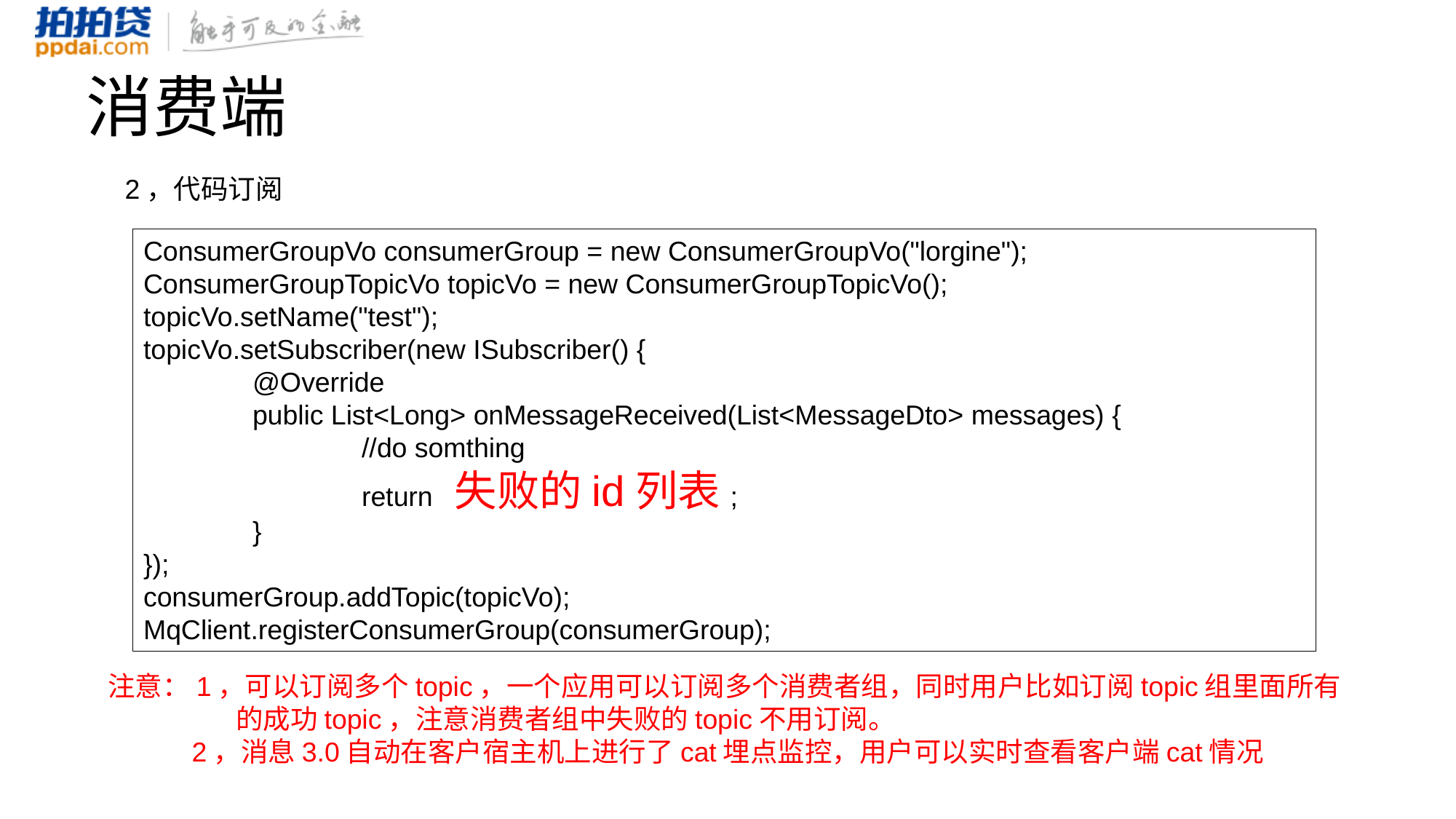

# 消费端
2，代码订阅
ConsumerGroupVo consumerGroup = new ConsumerGroupVo("lorgine");
ConsumerGroupTopicVo topicVo = new ConsumerGroupTopicVo();
topicVo.setName("test");
topicVo.setSubscriber(new ISubscriber() {
	@Override
	public List<Long> onMessageReceived(List<MessageDto> messages) {
	//do somthing
	return  失败的id列表;
	}
});
consumerGroup.addTopic(topicVo);
MqClient.registerConsumerGroup(consumerGroup);
注意：1，可以订阅多个topic，一个应用可以订阅多个消费者组，同时用户比如订阅topic组里面所有
	  的成功topic，注意消费者组中失败的topic不用订阅。
           2，消息3.0自动在客户宿主机上进行了cat埋点监控，用户可以实时查看客户端cat情况